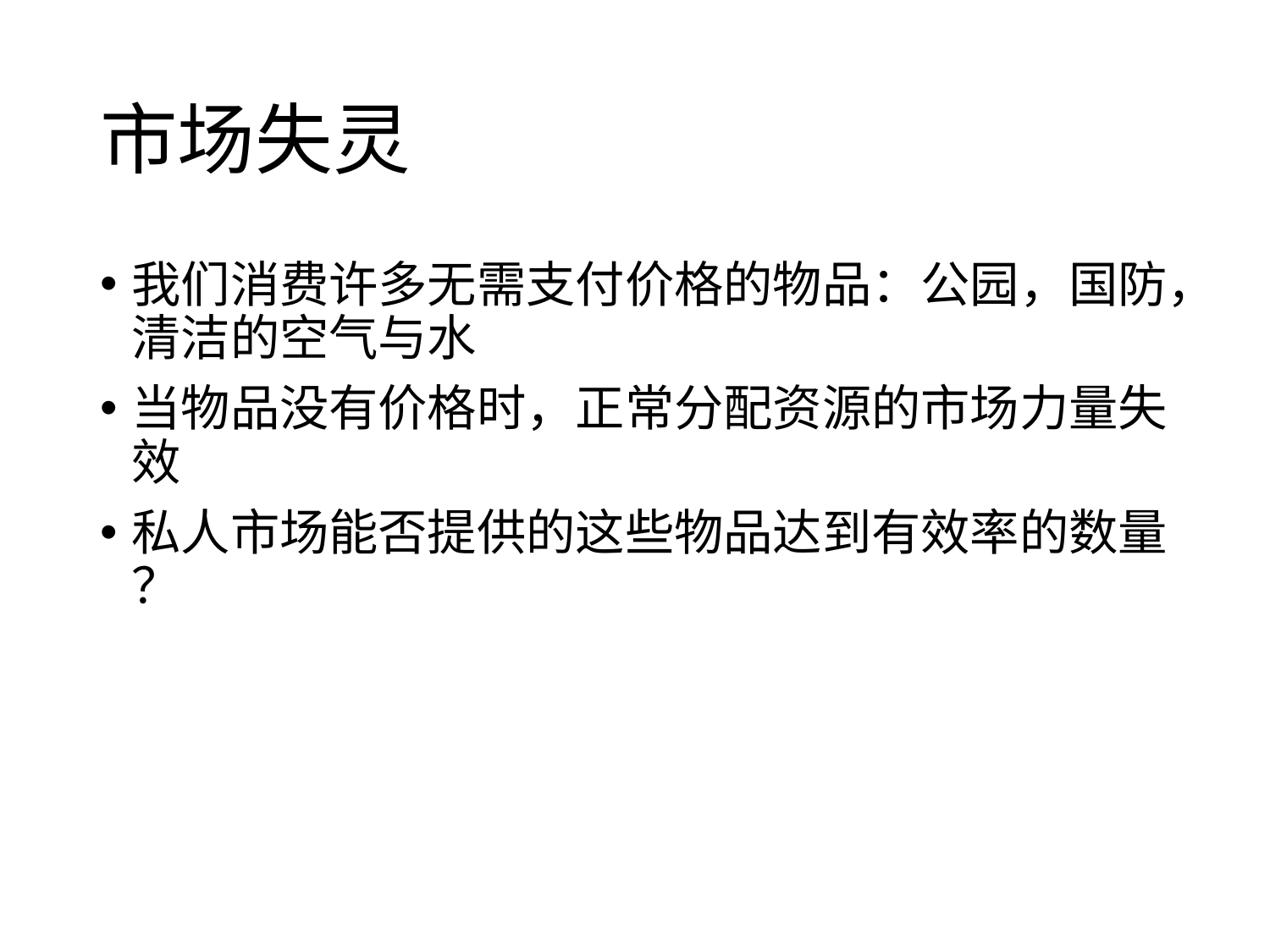

# 市场失灵
我们消费许多无需支付价格的物品：公园，国防，清洁的空气与水
当物品没有价格时，正常分配资源的市场力量失效
私人市场能否提供的这些物品达到有效率的数量 ？